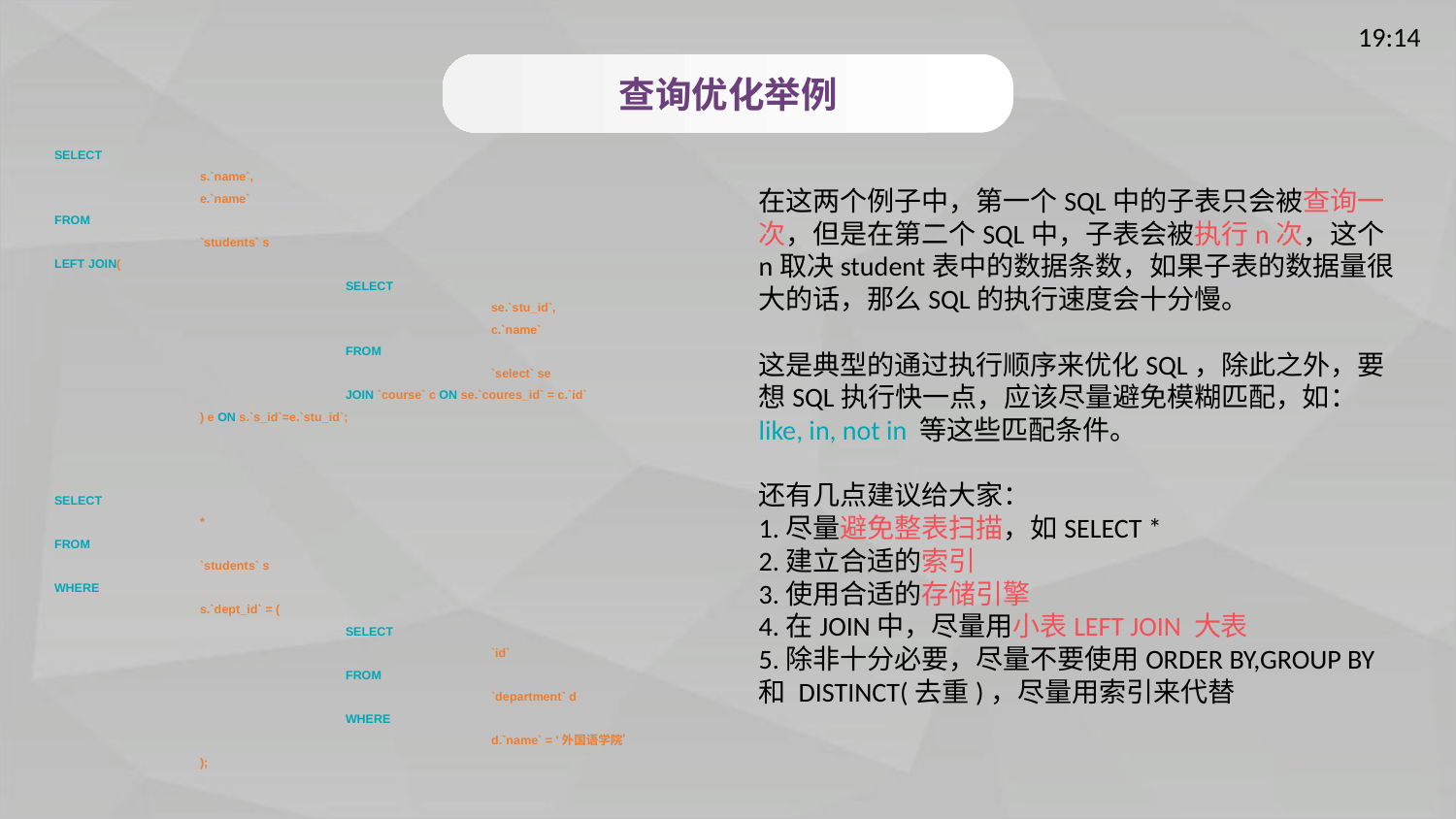

查询优化举例
SELECT
	s.`name`,
	e.`name`
FROM
	`students` s
LEFT JOIN(
		SELECT
			se.`stu_id`,
			c.`name`
		FROM
			`select` se
		JOIN `course` c ON se.`coures_id` = c.`id`
	) e ON s.`s_id`=e.`stu_id`;
在这两个例子中，第一个SQL中的子表只会被查询一次，但是在第二个SQL中，子表会被执行n次，这个n取决student表中的数据条数，如果子表的数据量很大的话，那么SQL的执行速度会十分慢。

这是典型的通过执行顺序来优化SQL，除此之外，要想SQL执行快一点，应该尽量避免模糊匹配，如：like, in, not in 等这些匹配条件。

还有几点建议给大家：
1.尽量避免整表扫描，如SELECT *
2.建立合适的索引
3.使用合适的存储引擎
4.在JOIN中，尽量用小表LEFT JOIN 大表
5.除非十分必要，尽量不要使用ORDER BY,GROUP BY 和 DISTINCT(去重)，尽量用索引来代替

SELECT
	*
FROM
	`students` s
WHERE
	s.`dept_id` = (
		SELECT
			`id`
		FROM
			`department` d
		WHERE
			d.`name` = '外国语学院’
	);